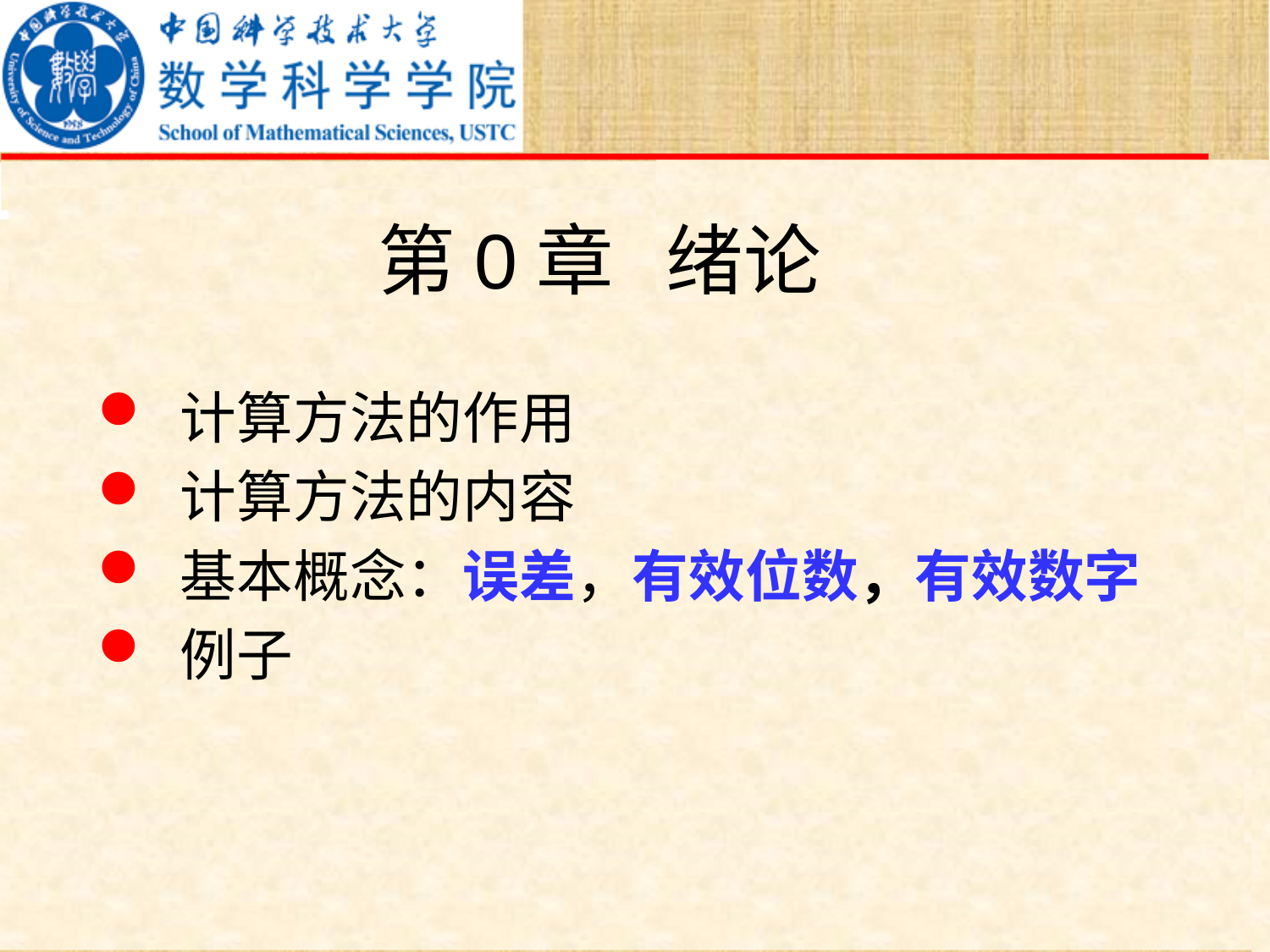

# 第0章   绪论
 计算方法的作用
 计算方法的内容
 基本概念：误差，有效位数，有效数字
 例子